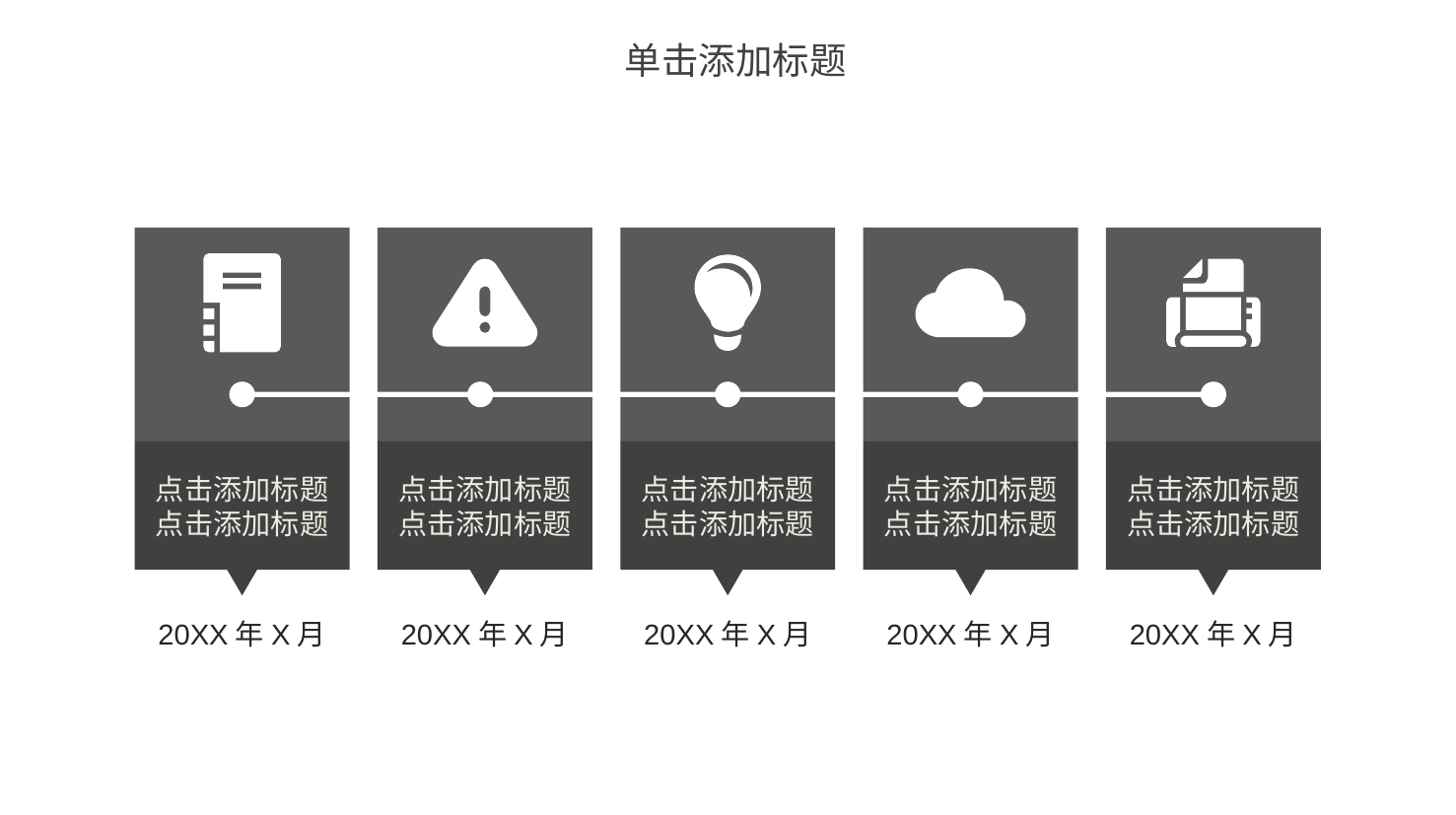

单击添加标题

点击添加标题
点击添加标题
点击添加标题
点击添加标题
点击添加标题
点击添加标题
点击添加标题
点击添加标题
点击添加标题
点击添加标题

20XX年X月
20XX年X月
20XX年X月
20XX年X月
20XX年X月